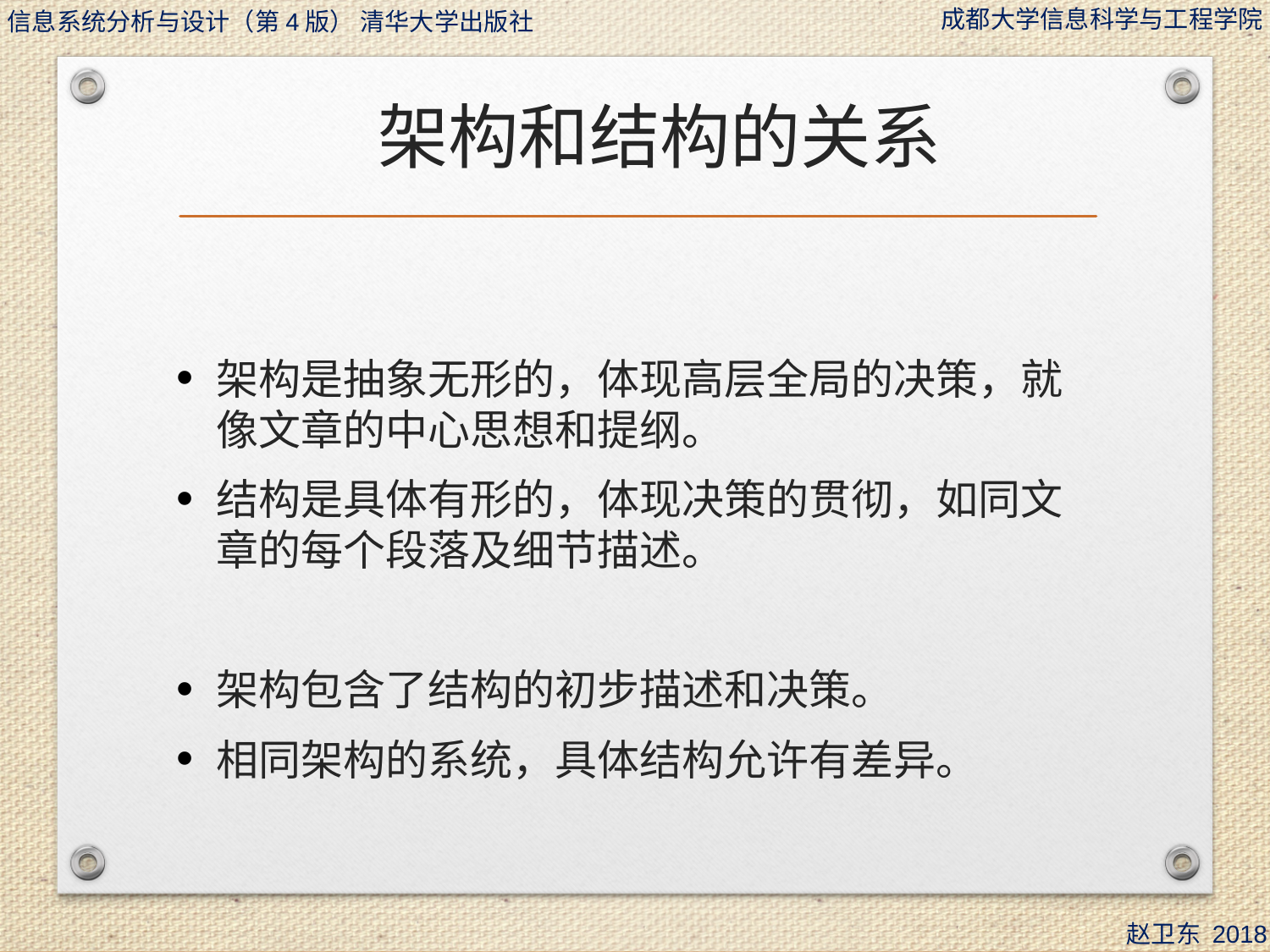

# 架构和结构的关系
架构是抽象无形的，体现高层全局的决策，就像文章的中心思想和提纲。
结构是具体有形的，体现决策的贯彻，如同文章的每个段落及细节描述。

架构包含了结构的初步描述和决策。
相同架构的系统，具体结构允许有差异。